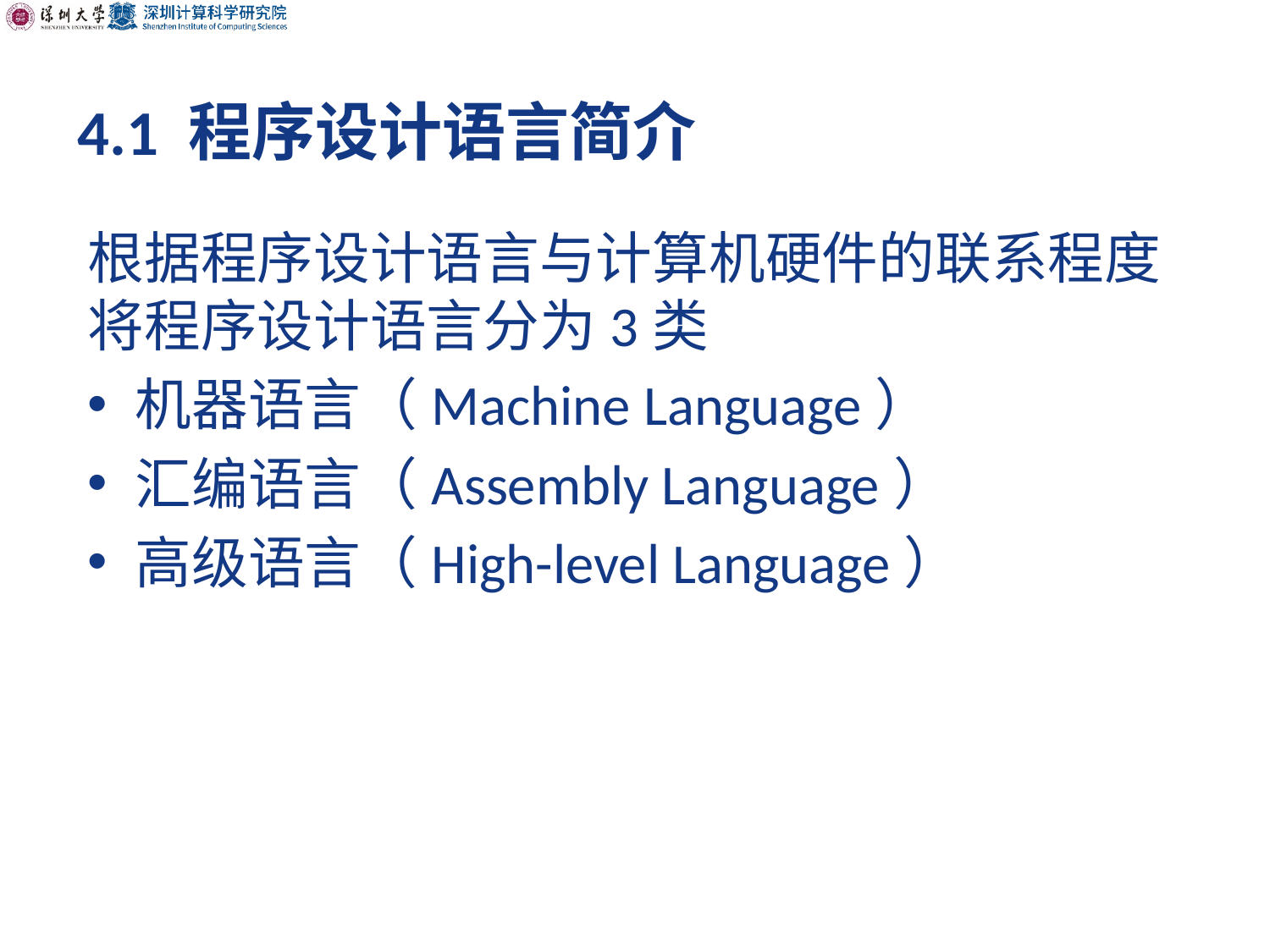

# 4.1 程序设计语言简介
根据程序设计语言与计算机硬件的联系程度将程序设计语言分为3类
机器语言（Machine Language）
汇编语言（Assembly Language）
高级语言（High-level Language）